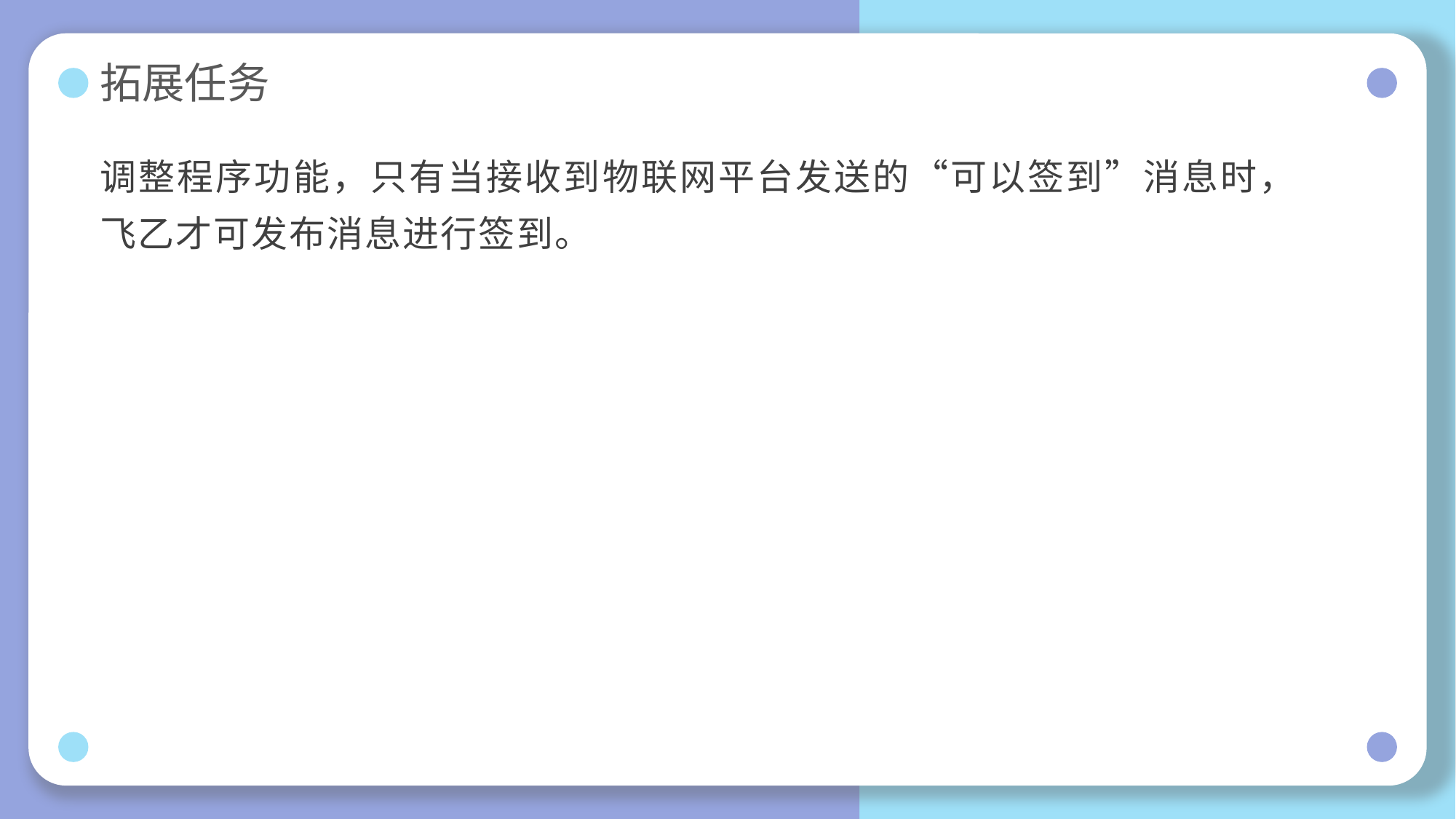

# 拓展任务
调整程序功能，只有当接收到物联网平台发送的“可以签到”消息时，飞乙才可发布消息进行签到。